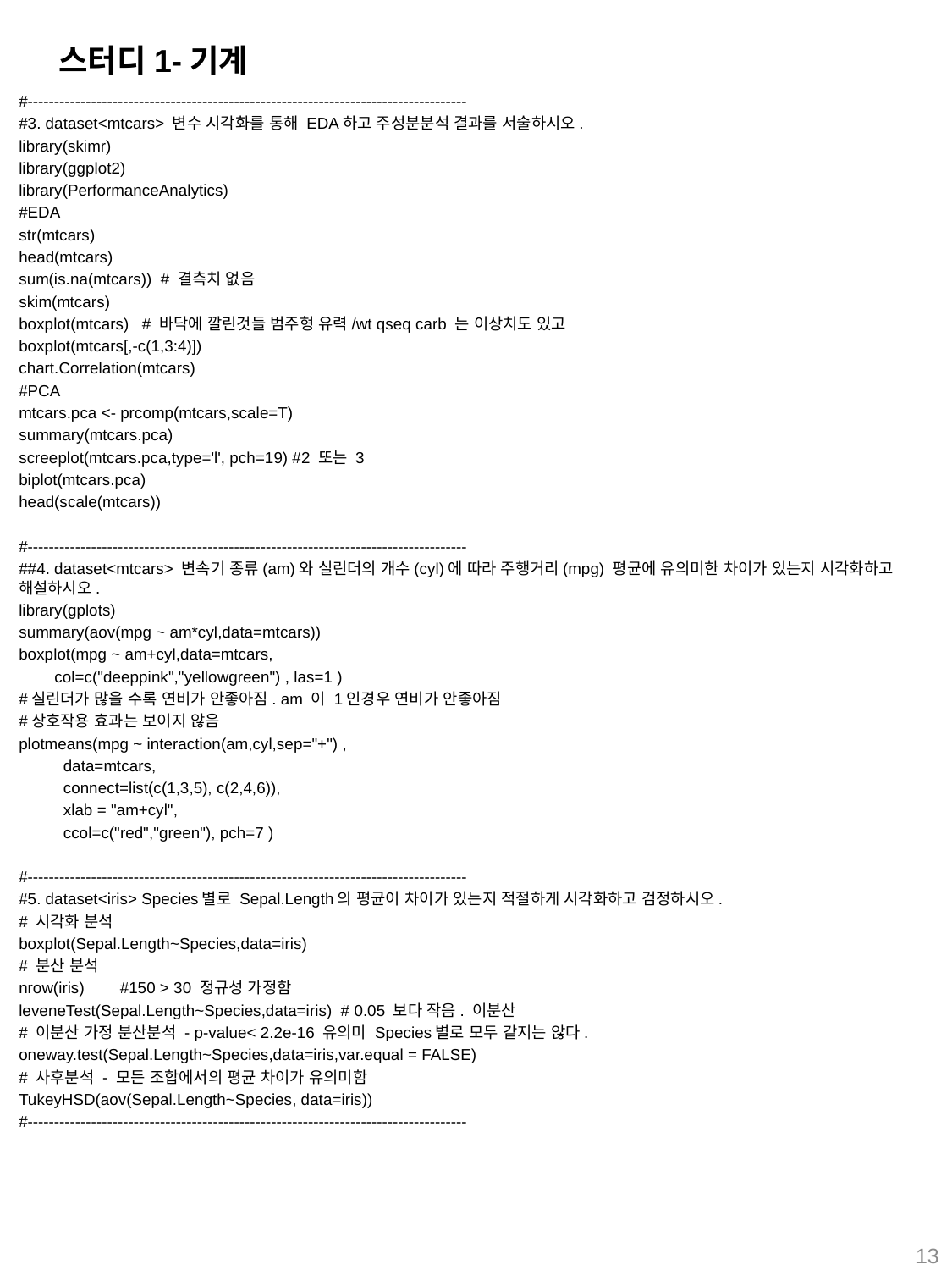

# 스터디1-기계
#-----------------------------------------------------------------------------------
#3. dataset<mtcars> 변수 시각화를 통해 EDA하고 주성분분석 결과를 서술하시오.
library(skimr)
library(ggplot2)
library(PerformanceAnalytics)
#EDA
str(mtcars)
head(mtcars)
sum(is.na(mtcars))  # 결측치 없음
skim(mtcars)
boxplot(mtcars)   # 바닥에 깔린것들 범주형 유력/wt qseq carb 는 이상치도 있고
boxplot(mtcars[,-c(1,3:4)])
chart.Correlation(mtcars)
#PCA
mtcars.pca <- prcomp(mtcars,scale=T)
summary(mtcars.pca)
screeplot(mtcars.pca,type='l', pch=19) #2 또는 3
biplot(mtcars.pca)
head(scale(mtcars))

#-----------------------------------------------------------------------------------
##4. dataset<mtcars> 변속기 종류(am)와 실린더의 개수(cyl)에 따라 주행거리(mpg) 평균에 유의미한 차이가 있는지 시각화하고 해설하시오.
library(gplots)
summary(aov(mpg ~ am*cyl,data=mtcars))
boxplot(mpg ~ am+cyl,data=mtcars,
        col=c("deeppink","yellowgreen") , las=1 )
#실린더가 많을 수록 연비가 안좋아짐. am 이 1인경우 연비가 안좋아짐
#상호작용 효과는 보이지 않음
plotmeans(mpg ~ interaction(am,cyl,sep="+") ,
          data=mtcars,
          connect=list(c(1,3,5), c(2,4,6)),
          xlab = "am+cyl",
          ccol=c("red","green"), pch=7 )

#-----------------------------------------------------------------------------------
#5. dataset<iris> Species별로 Sepal.Length의 평균이 차이가 있는지 적절하게 시각화하고 검정하시오.
# 시각화 분석
boxplot(Sepal.Length~Species,data=iris)
# 분산 분석
nrow(iris)        #150 > 30 정규성 가정함
leveneTest(Sepal.Length~Species,data=iris)  # 0.05 보다 작음. 이분산
# 이분산 가정 분산분석 - p-value< 2.2e-16 유의미 Species별로 모두 같지는 않다.
oneway.test(Sepal.Length~Species,data=iris,var.equal = FALSE)
# 사후분석 - 모든 조합에서의 평균 차이가 유의미함
TukeyHSD(aov(Sepal.Length~Species, data=iris))
#-----------------------------------------------------------------------------------
13